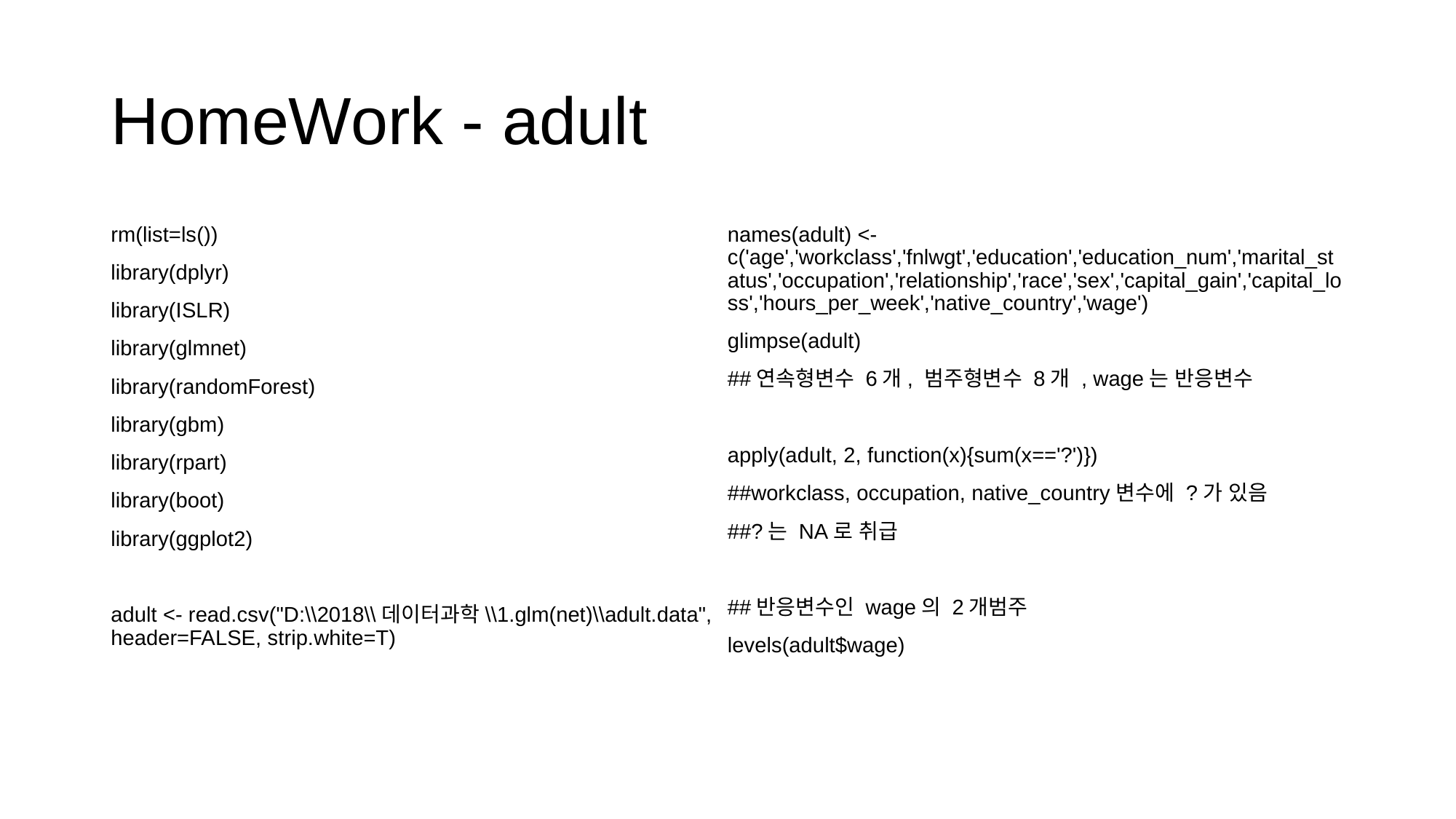

# HomeWork - adult
rm(list=ls())
library(dplyr)
library(ISLR)
library(glmnet)
library(randomForest)
library(gbm)
library(rpart)
library(boot)
library(ggplot2)

adult <- read.csv("D:\\2018\\데이터과학\\1.glm(net)\\adult.data", header=FALSE, strip.white=T)

names(adult) <- c('age','workclass','fnlwgt','education','education_num','marital_status','occupation','relationship','race','sex','capital_gain','capital_loss','hours_per_week','native_country','wage')
glimpse(adult)
##연속형변수 6개, 범주형변수 8개 , wage는 반응변수

apply(adult, 2, function(x){sum(x=='?')})
##workclass, occupation, native_country변수에 ?가 있음
##?는 NA로 취급

##반응변수인 wage의 2개범주
levels(adult$wage)